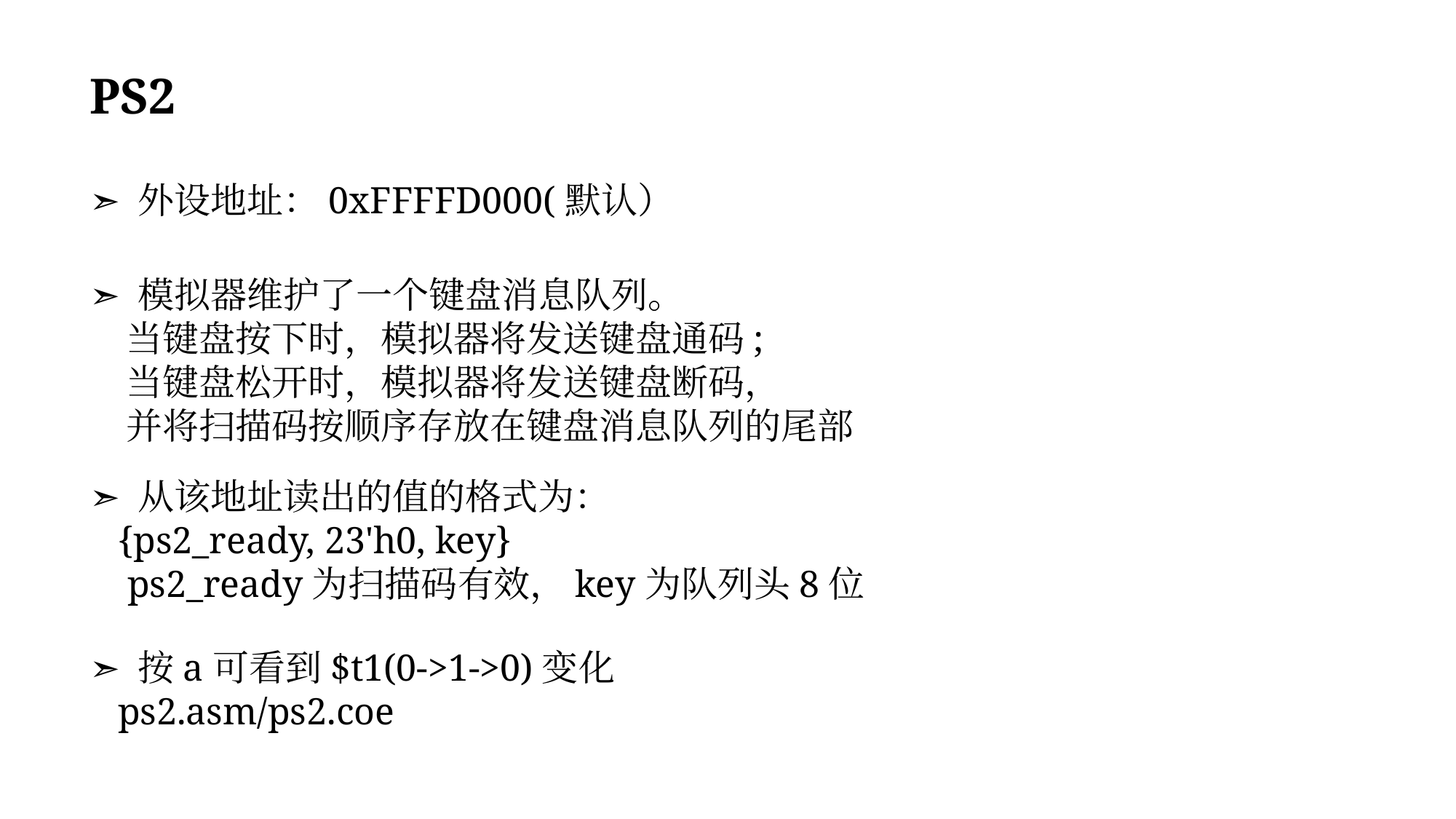

PS2
➣ 外设地址：0xFFFFD000(默认）
➣ 模拟器维护了一个键盘消息队列。
   当键盘按下时，模拟器将发送键盘通码;
   当键盘松开时，模拟器将发送键盘断码，
   并将扫描码按顺序存放在键盘消息队列的尾部

➣ 从该地址读出的值的格式为：
   {ps2_ready, 23'h0, key}
    ps2_ready为扫描码有效，key为队列头8位

➣ 按a可看到$t1(0->1->0)变化
   ps2.asm/ps2.coe